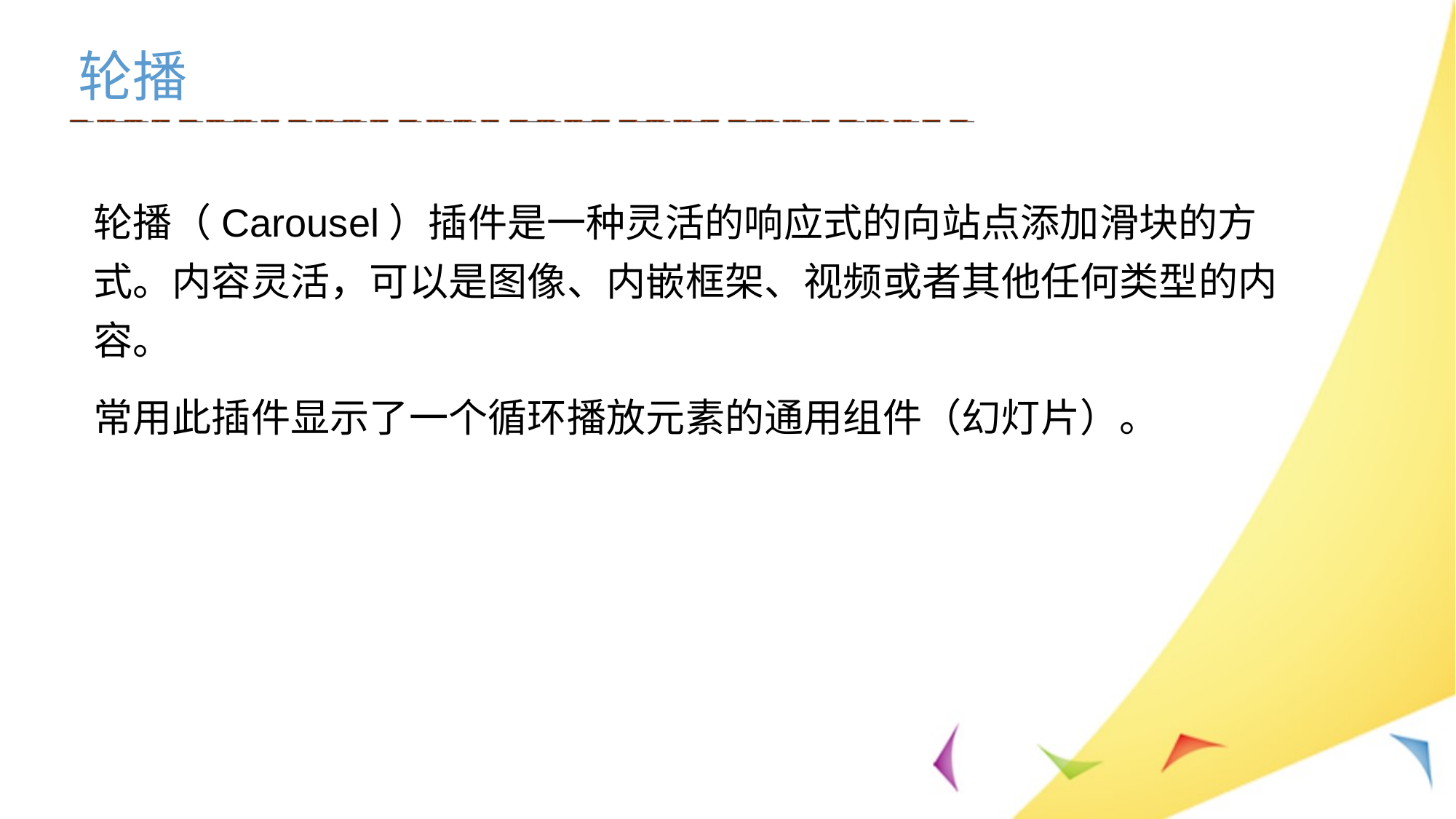

轮播
轮播（Carousel）插件是一种灵活的响应式的向站点添加滑块的方式。内容灵活，可以是图像、内嵌框架、视频或者其他任何类型的内容。
常用此插件显示了一个循环播放元素的通用组件（幻灯片）。